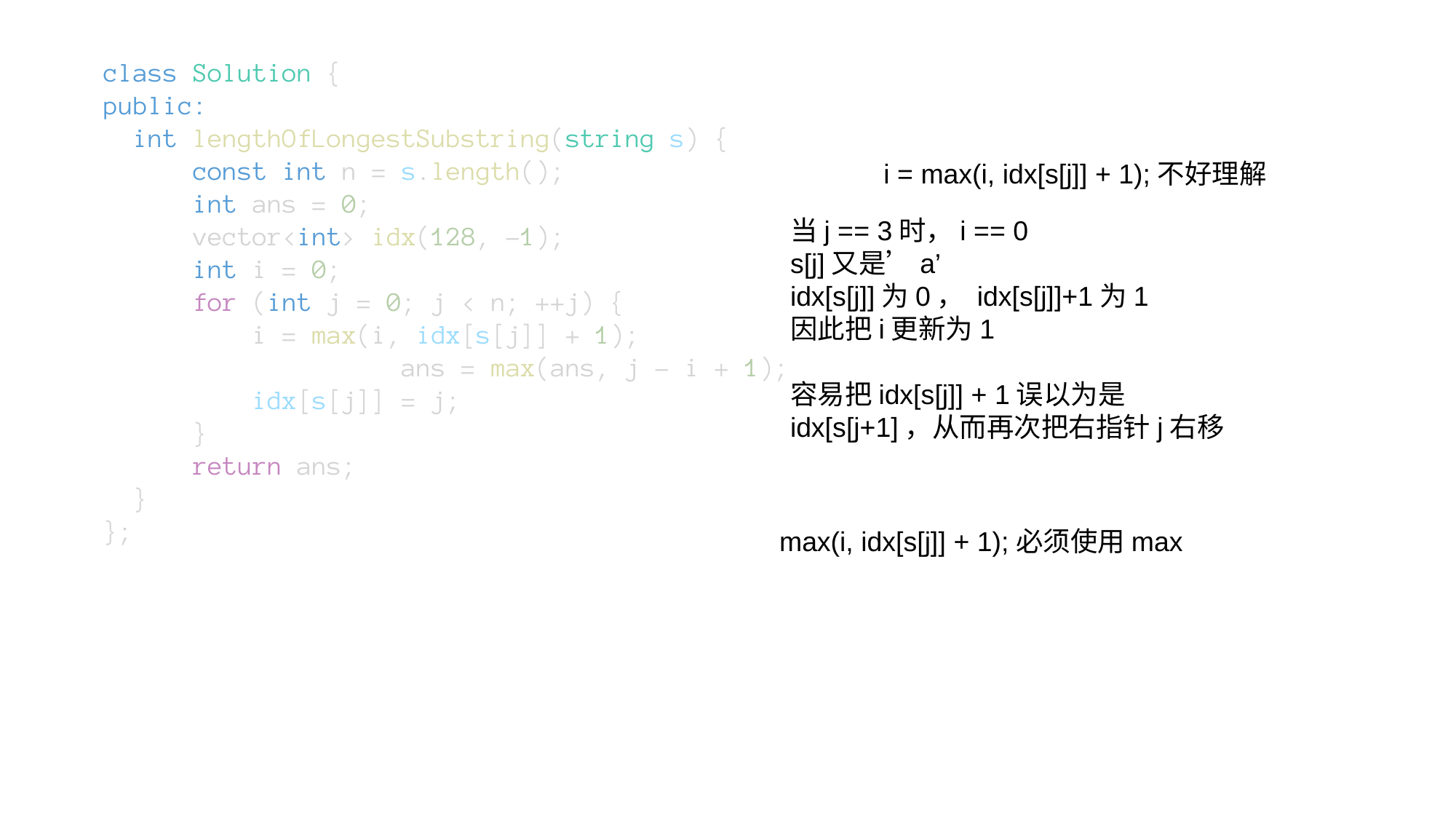

class Solution {
public:
  int lengthOfLongestSubstring(string s) {
      const int n = s.length();
      int ans = 0;
      vector<int> idx(128, -1);
      int i = 0;
      for (int j = 0; j < n; ++j) {
          i = max(i, idx[s[j]] + 1);                     ans = max(ans, j - i + 1);
          idx[s[j]] = j;
      }
      return ans;
  }
};
i = max(i, idx[s[j]] + 1);不好理解
当j == 3时，i == 0
s[j]又是’a’
idx[s[j]]为0， idx[s[j]]+1为1
因此把i更新为1

容易把idx[s[j]] + 1误以为是
idx[s[j+1]，从而再次把右指针j右移
max(i, idx[s[j]] + 1);必须使用max